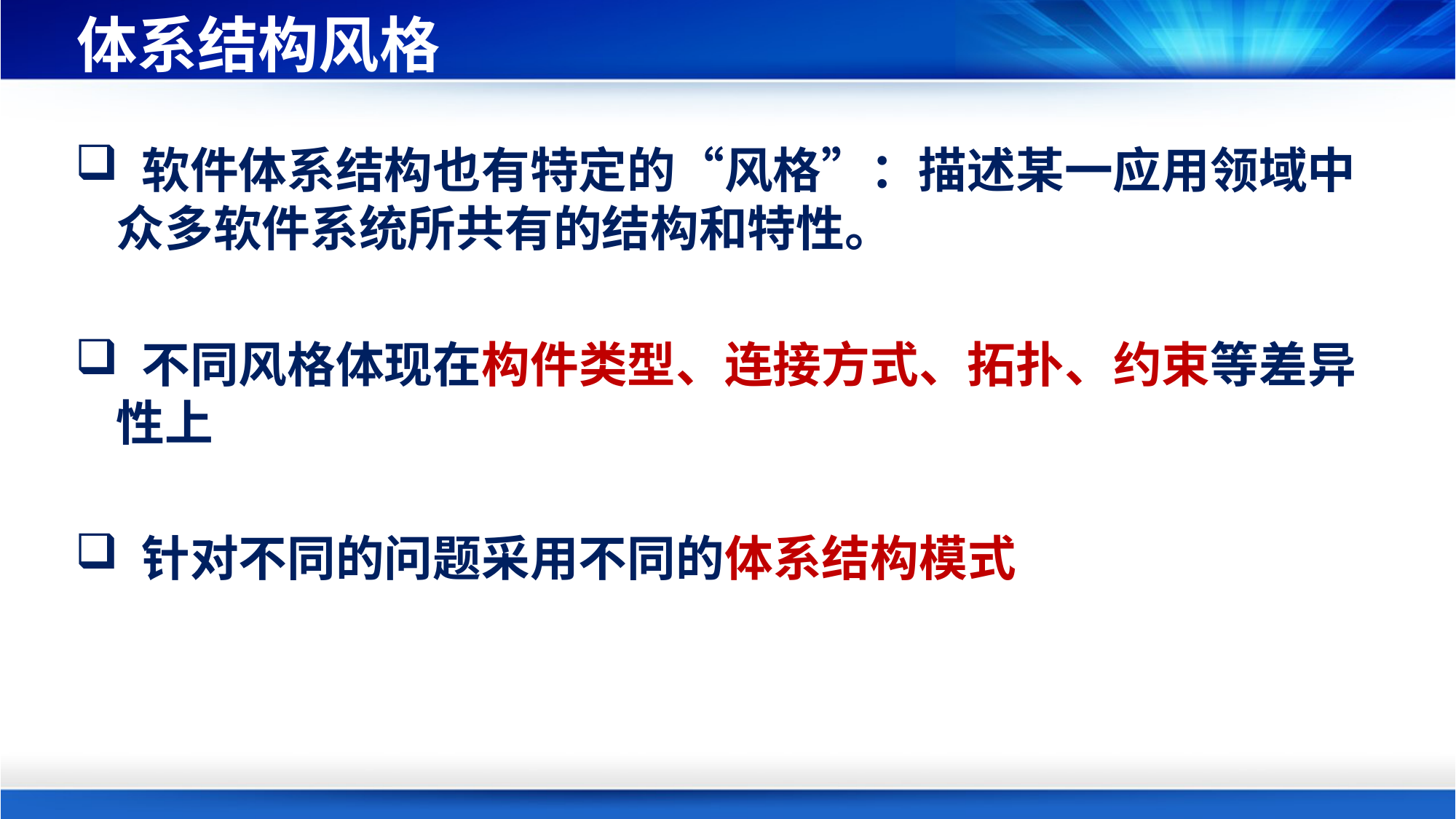

# 体系结构风格
 软件体系结构也有特定的“风格”：描述某一应用领域中众多软件系统所共有的结构和特性。

 不同风格体现在构件类型、连接方式、拓扑、约束等差异性上

 针对不同的问题采用不同的体系结构模式